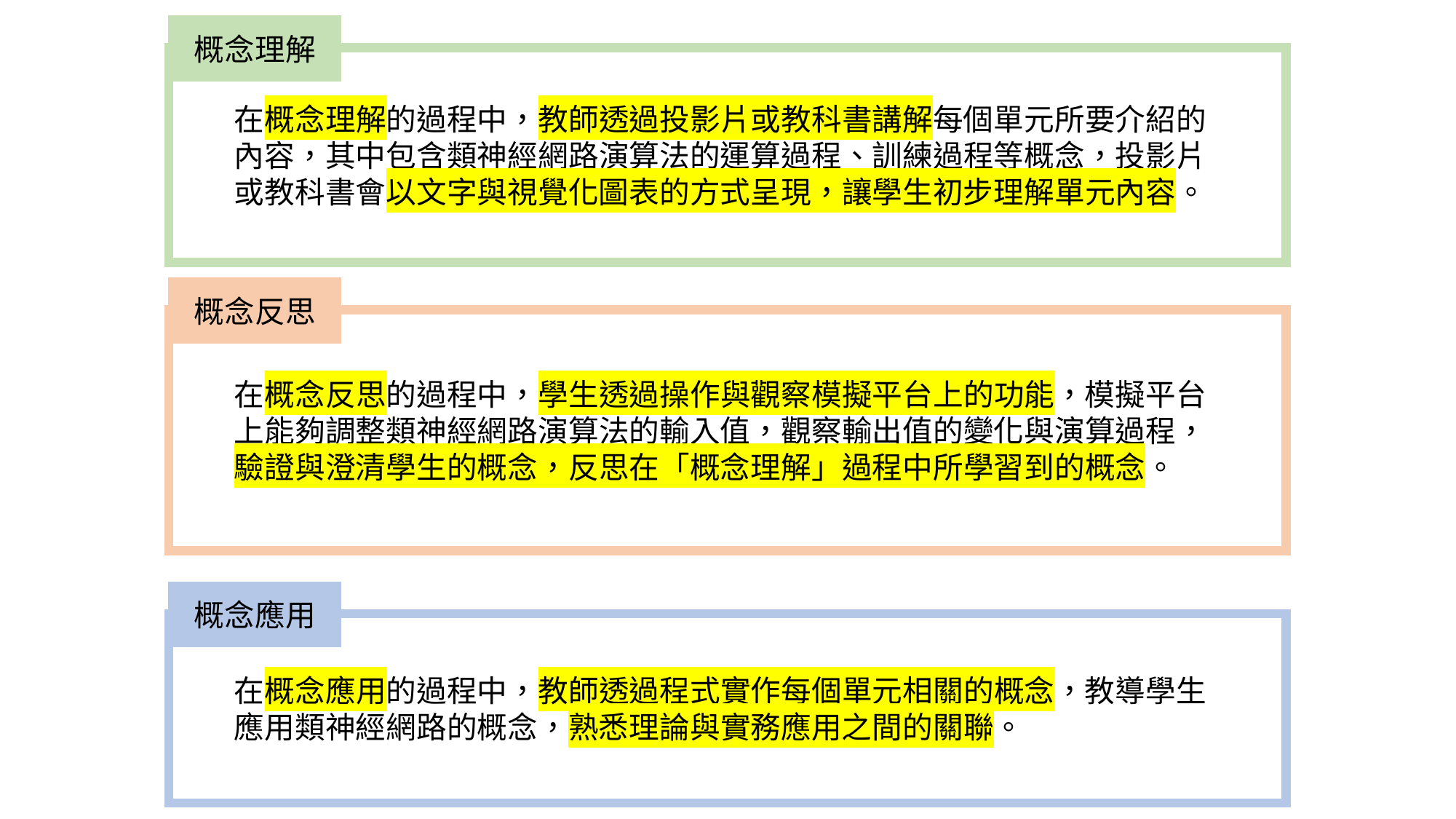

概念理解
在概念理解的過程中，教師透過投影片或教科書講解每個單元所要介紹的
內容，其中包含類神經網路演算法的運算過程、訓練過程等概念，投影片
或教科書會以文字與視覺化圖表的方式呈現，讓學生初步理解單元內容。
概念反思
在概念反思的過程中，學生透過操作與觀察模擬平台上的功能，模擬平台
上能夠調整類神經網路演算法的輸入值，觀察輸出值的變化與演算過程，
驗證與澄清學生的概念，反思在「概念理解」過程中所學習到的概念。
概念應用
在概念應用的過程中，教師透過程式實作每個單元相關的概念，教導學生
應用類神經網路的概念，熟悉理論與實務應用之間的關聯。